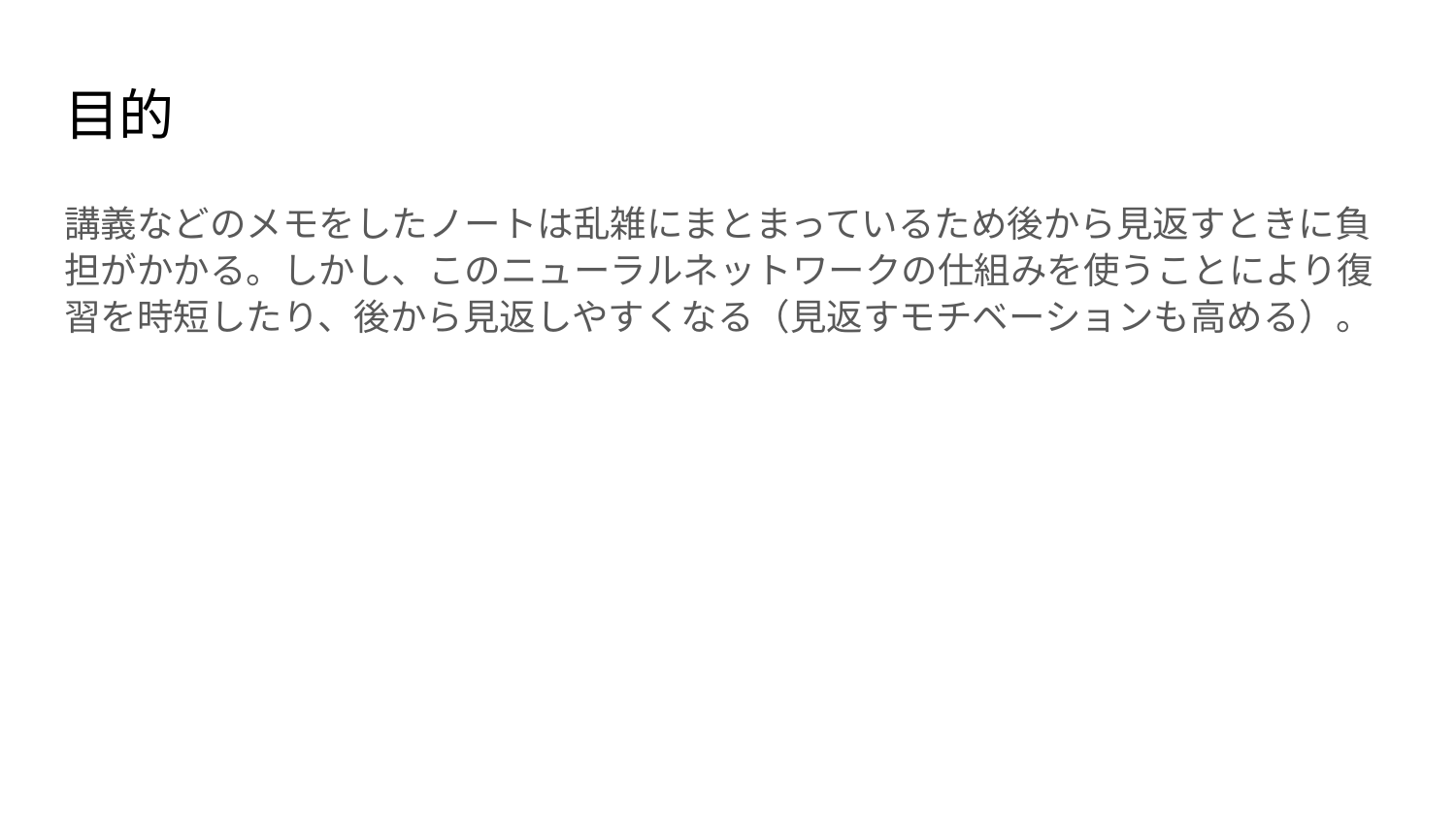

# 目的
講義などのメモをしたノートは乱雑にまとまっているため後から見返すときに負担がかかる。しかし、このニューラルネットワークの仕組みを使うことにより復習を時短したり、後から見返しやすくなる（見返すモチベーションも高める）。